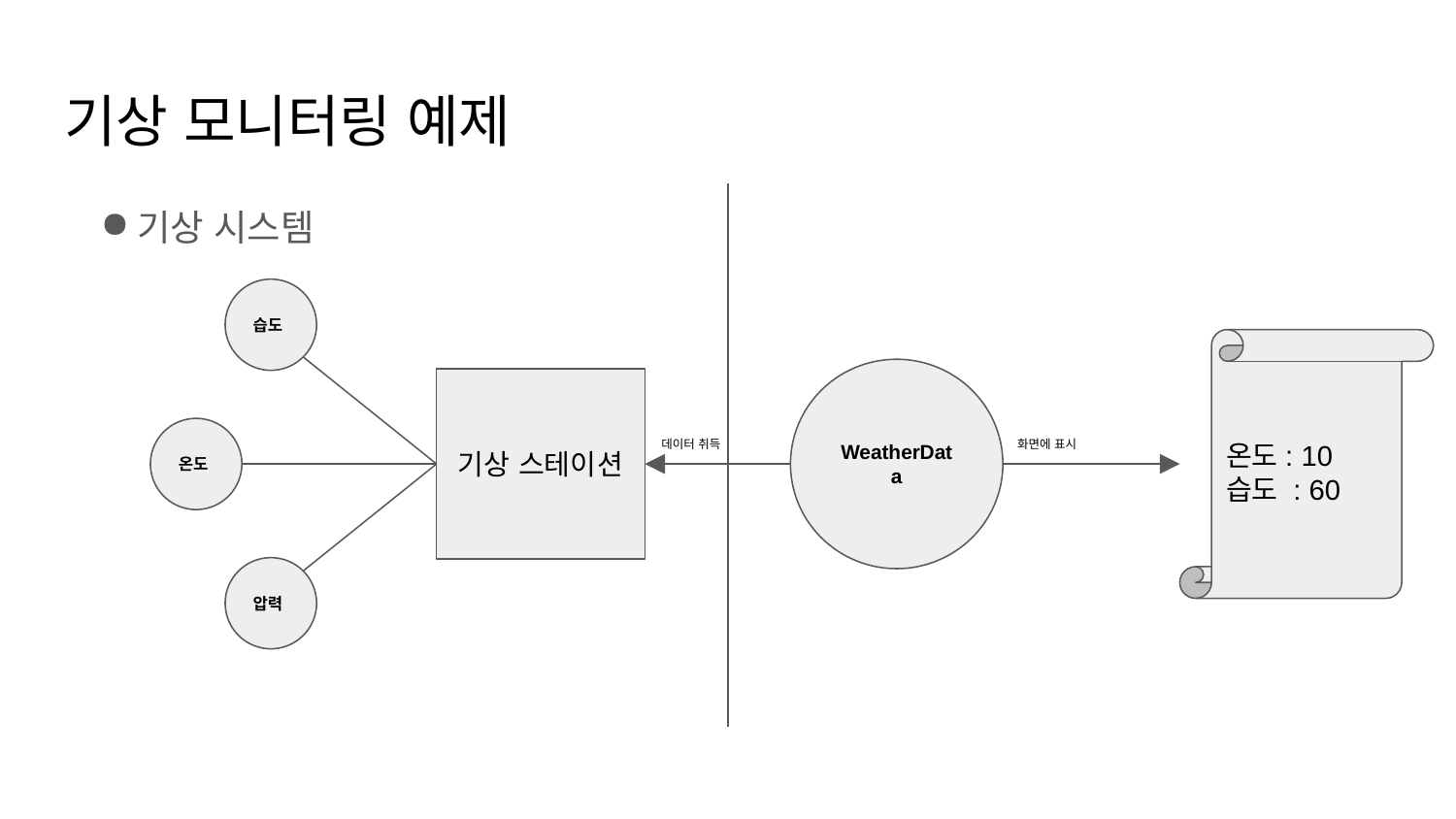

# 기상 모니터링 예제
기상 시스템
습도
온도: 10
습도 : 60
WeatherData
기상 스테이션
온도
데이터 취득
화면에 표시
압력